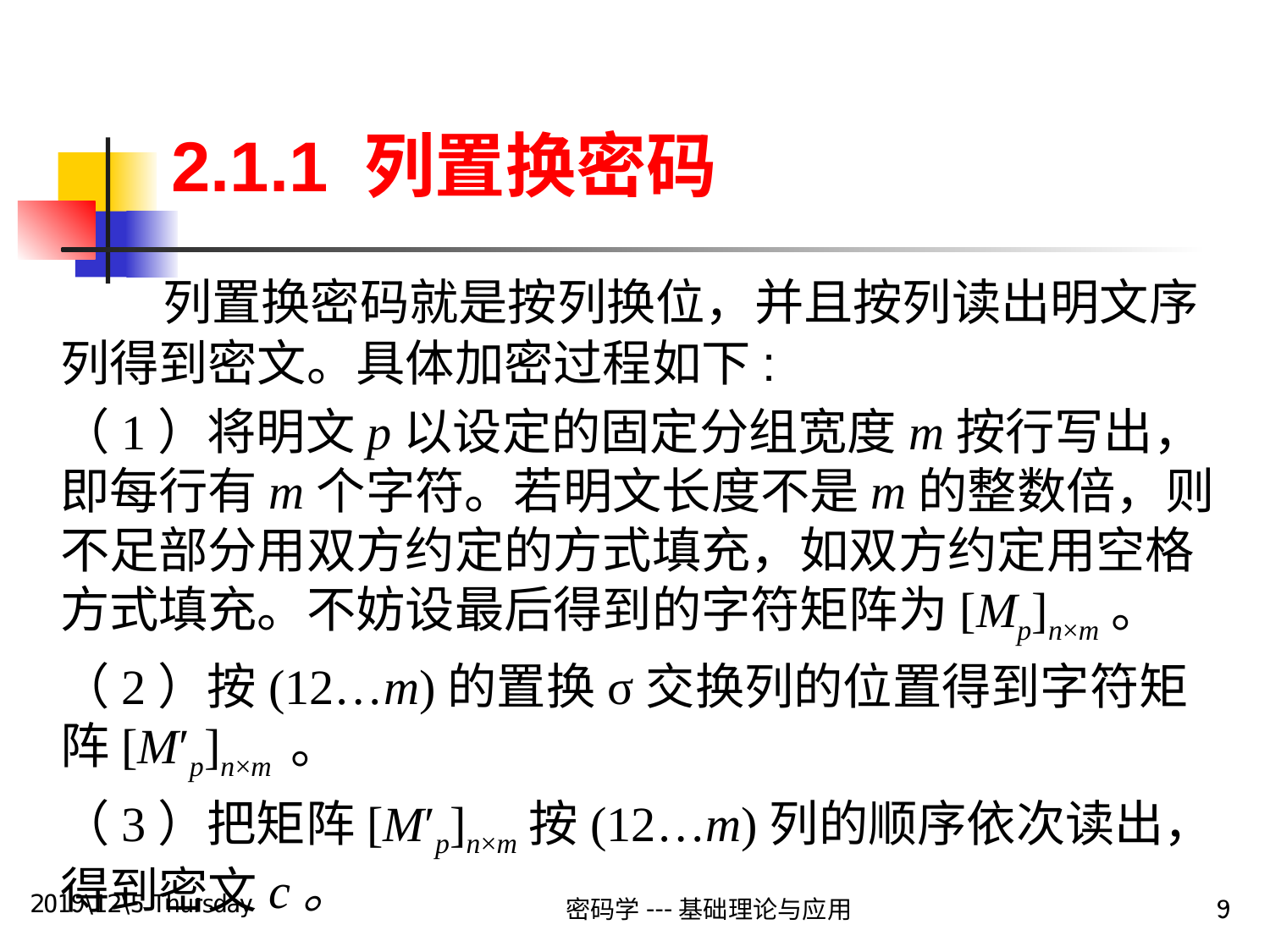

2.1.1 列置换密码
       列置换密码就是按列换位，并且按列读出明文序列得到密文。具体加密过程如下:
（1）将明文p以设定的固定分组宽度m按行写出，即每行有m个字符。若明文长度不是m的整数倍，则不足部分用双方约定的方式填充，如双方约定用空格方式填充。不妨设最后得到的字符矩阵为[Mp]n×m。
（2）按(12…m)的置换σ交换列的位置得到字符矩阵[M′p]n×m 。
（3）把矩阵[M′p]n×m按(12…m)列的顺序依次读出，得到密文c。

密码学---基础理论与应用
9
2019\12\5 Thursday